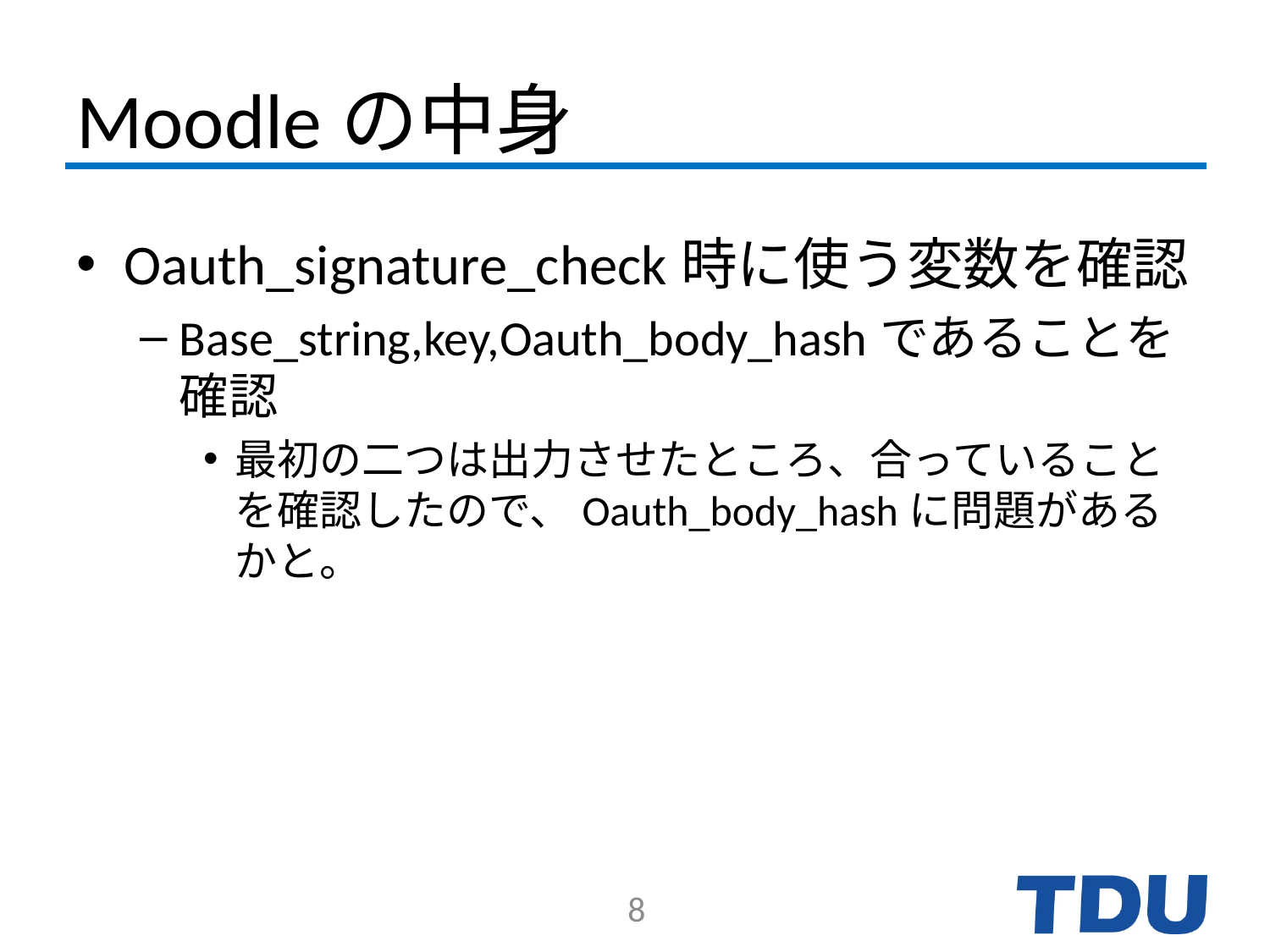

# Moodleの中身
Oauth_signature_check時に使う変数を確認
Base_string,key,Oauth_body_hashであることを確認
最初の二つは出力させたところ、合っていることを確認したので、Oauth_body_hashに問題があるかと。
8